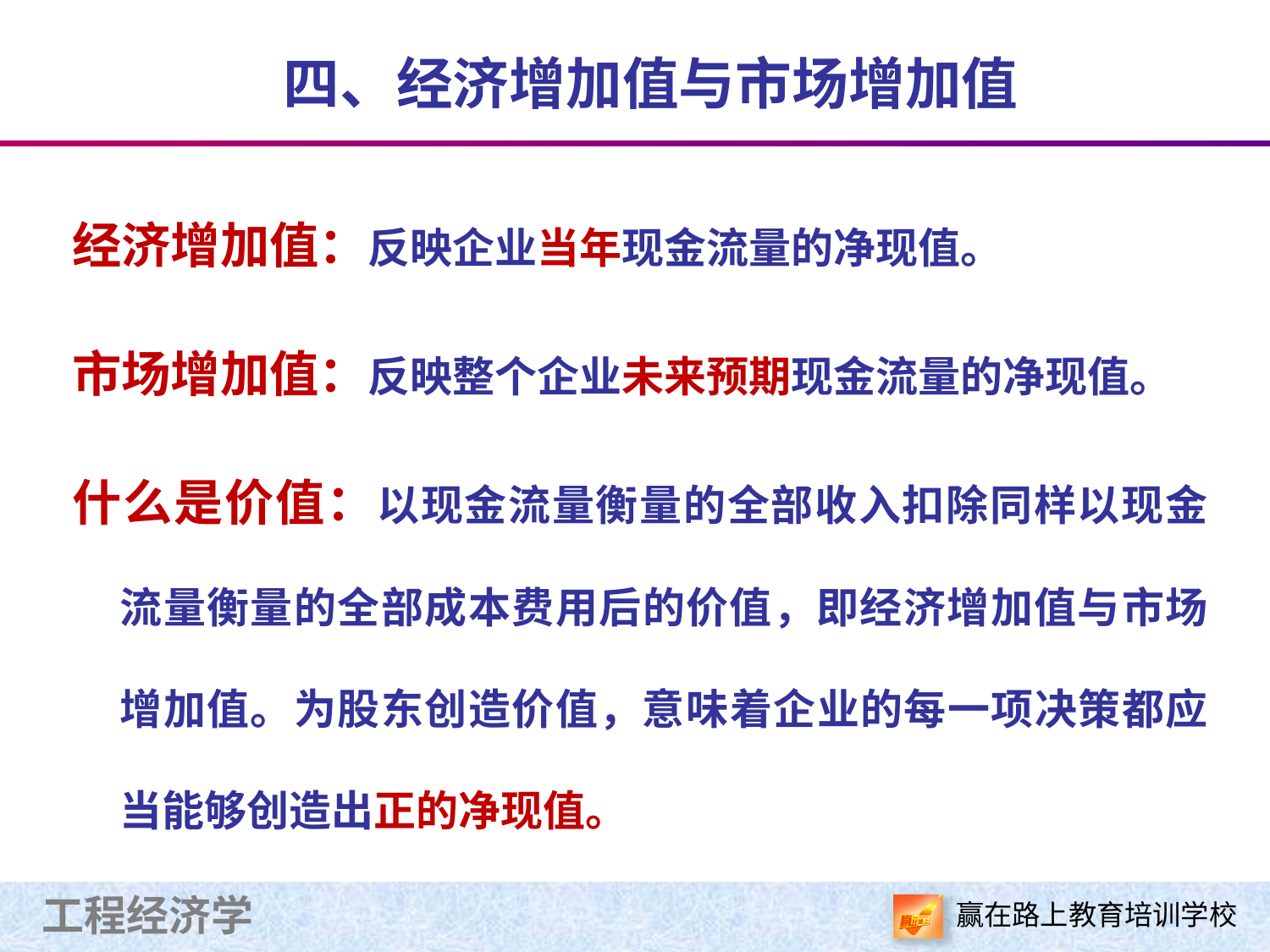

# 四、经济增加值与市场增加值
经济增加值：反映企业当年现金流量的净现值。
市场增加值：反映整个企业未来预期现金流量的净现值。
什么是价值：以现金流量衡量的全部收入扣除同样以现金流量衡量的全部成本费用后的价值，即经济增加值与市场增加值。为股东创造价值，意味着企业的每一项决策都应当能够创造出正的净现值。